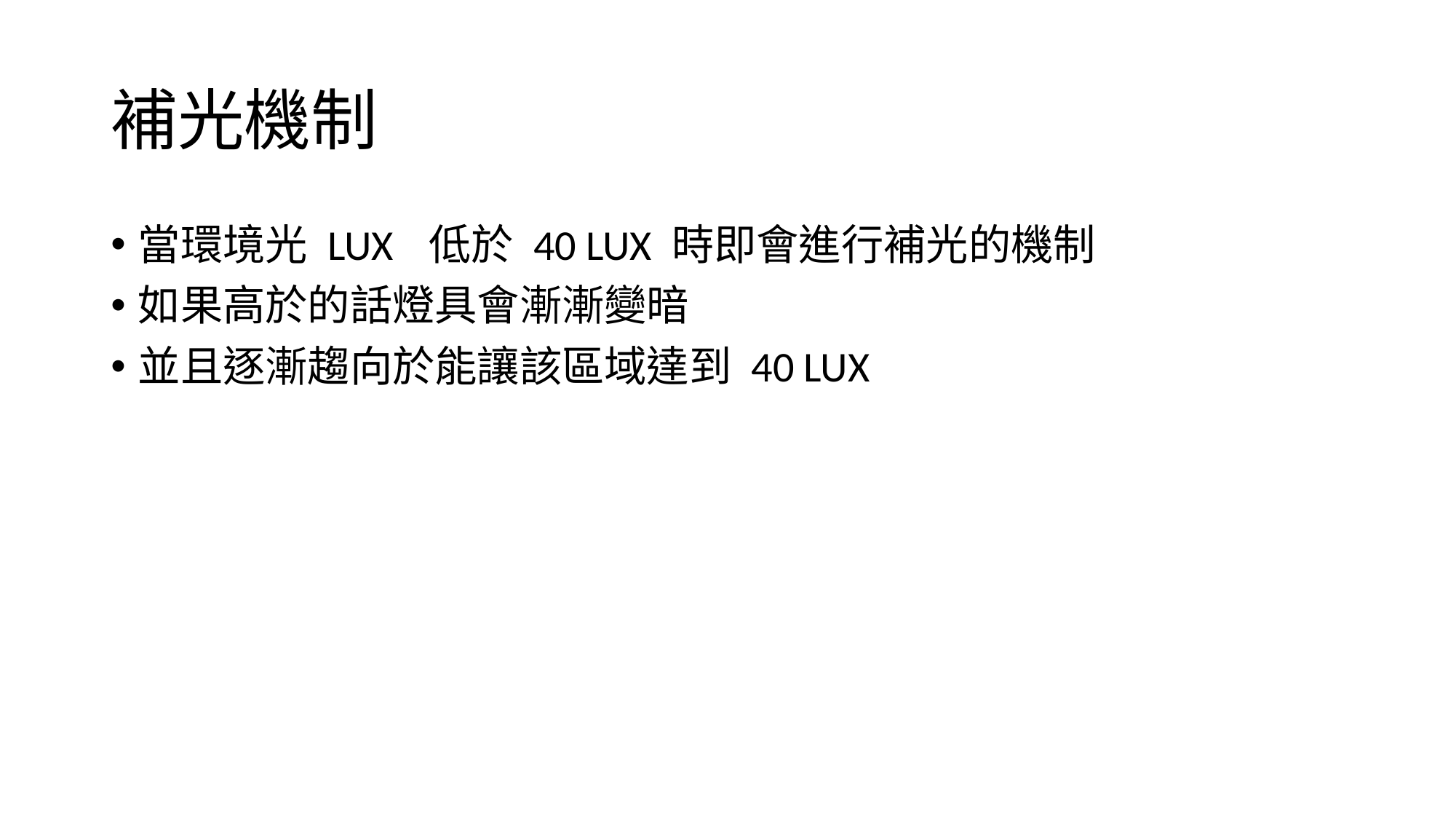

# 補光機制
當環境光 LUX 低於 40 LUX 時即會進行補光的機制
如果高於的話燈具會漸漸變暗
並且逐漸趨向於能讓該區域達到 40 LUX